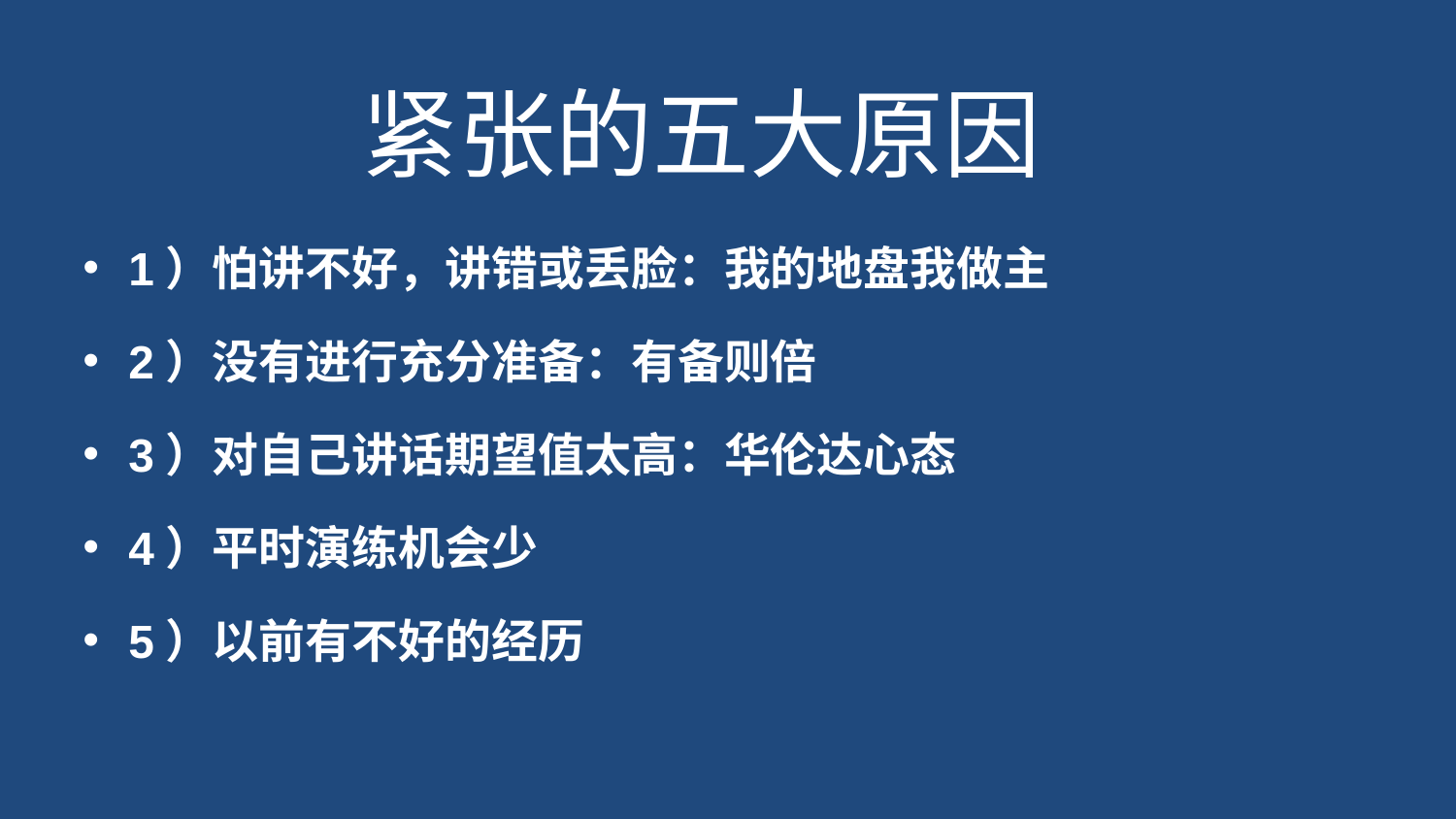

# 紧张的五大原因
1）怕讲不好，讲错或丢脸：我的地盘我做主
2）没有进行充分准备：有备则倍
3）对自己讲话期望值太高：华伦达心态
4）平时演练机会少
5）以前有不好的经历